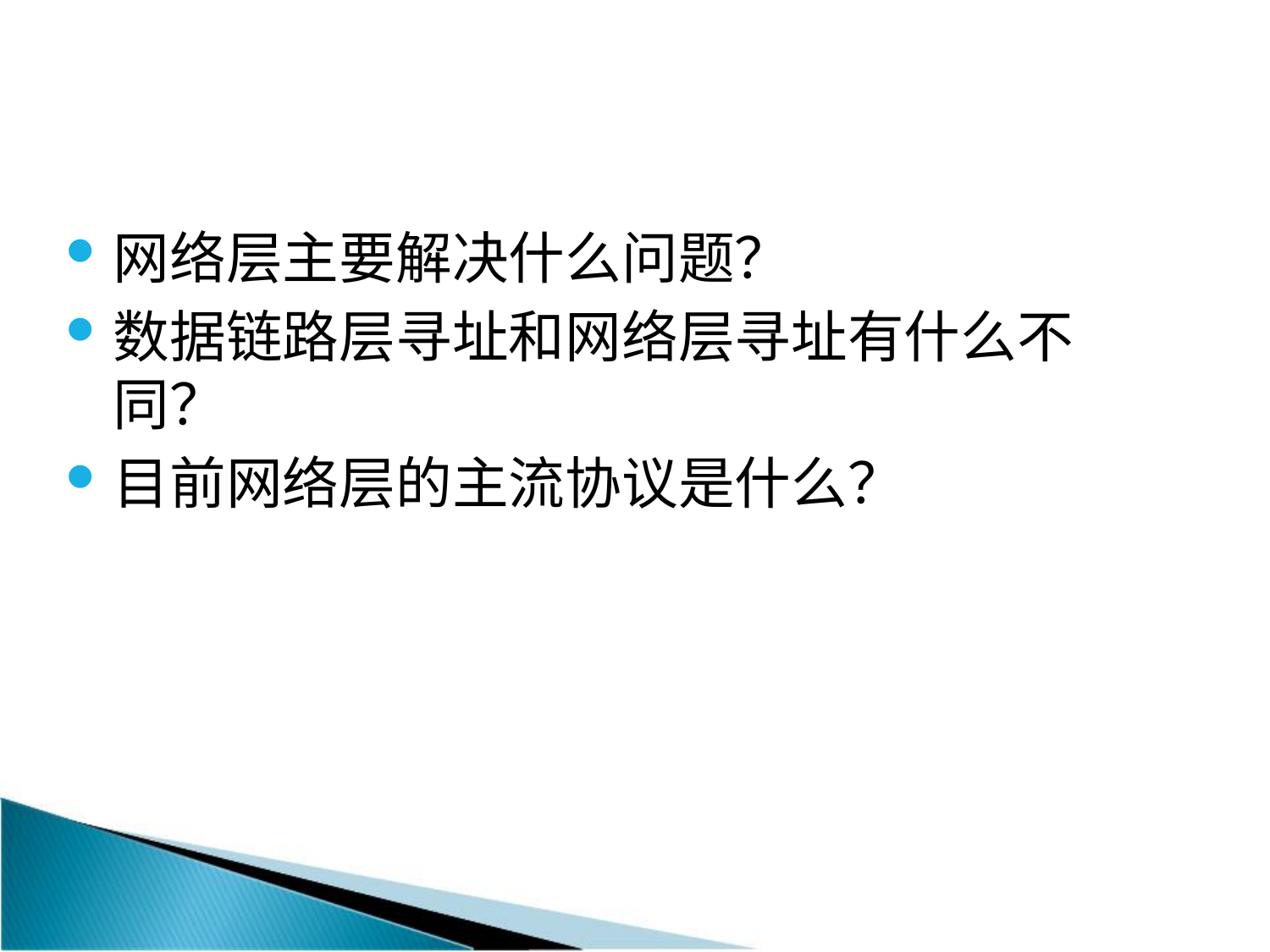

#
网络层主要解决什么问题？
数据链路层寻址和网络层寻址有什么不同？
目前网络层的主流协议是什么？